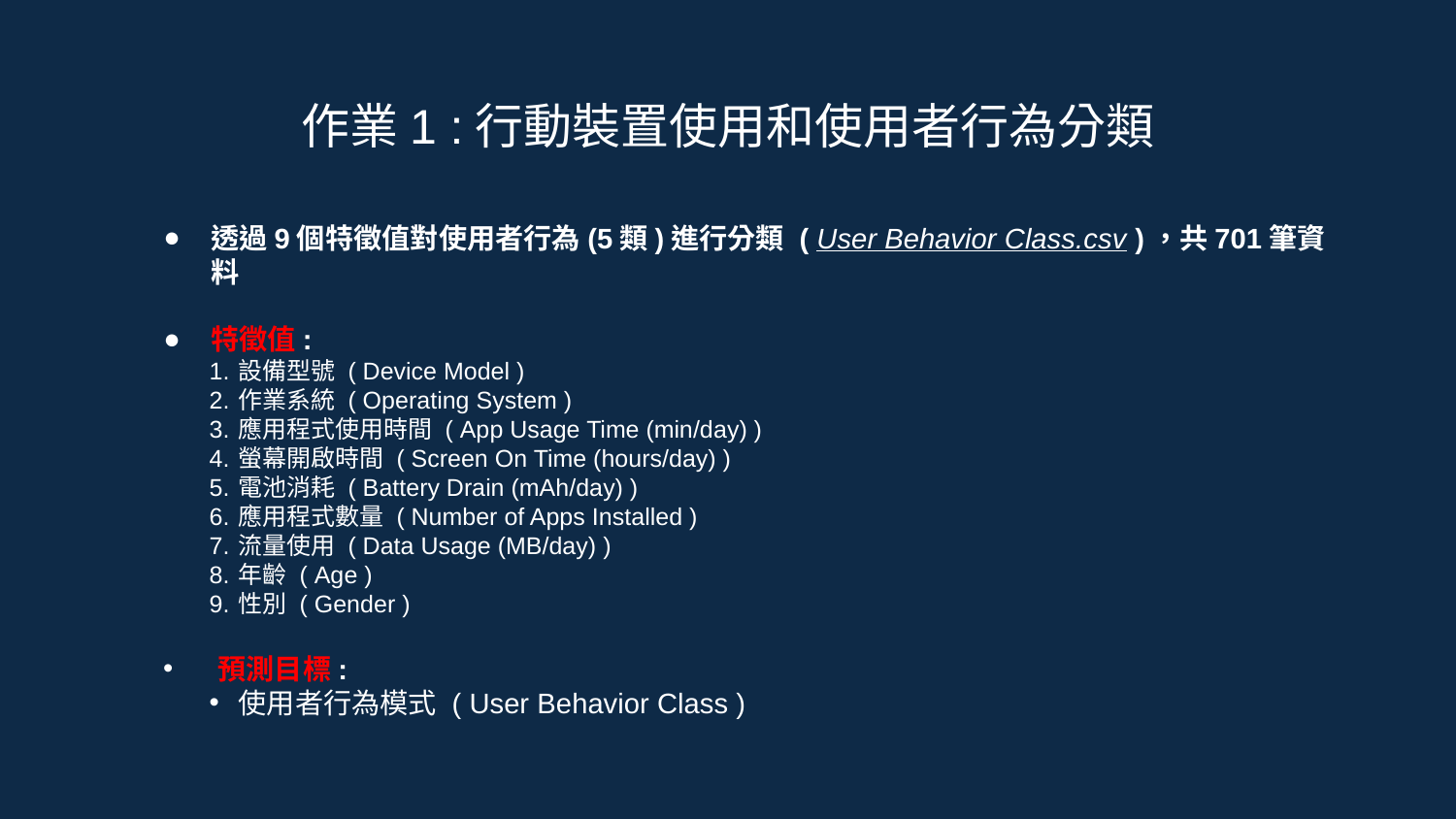

# 作業1 :行動裝置使用和使用者行為分類
透過9個特徵值對使用者行為(5類)進行分類 ( User Behavior Class.csv )，共701筆資料

特徵值:
設備型號 ( Device Model )
作業系統 ( Operating System )
應用程式使用時間 ( App Usage Time (min/day) )
螢幕開啟時間 ( Screen On Time (hours/day) )
電池消耗 ( Battery Drain (mAh/day) )
應用程式數量 ( Number of Apps Installed )
流量使用 ( Data Usage (MB/day) )
年齡 ( Age )
性別 ( Gender )

預測目標:
使用者行為模式 ( User Behavior Class )